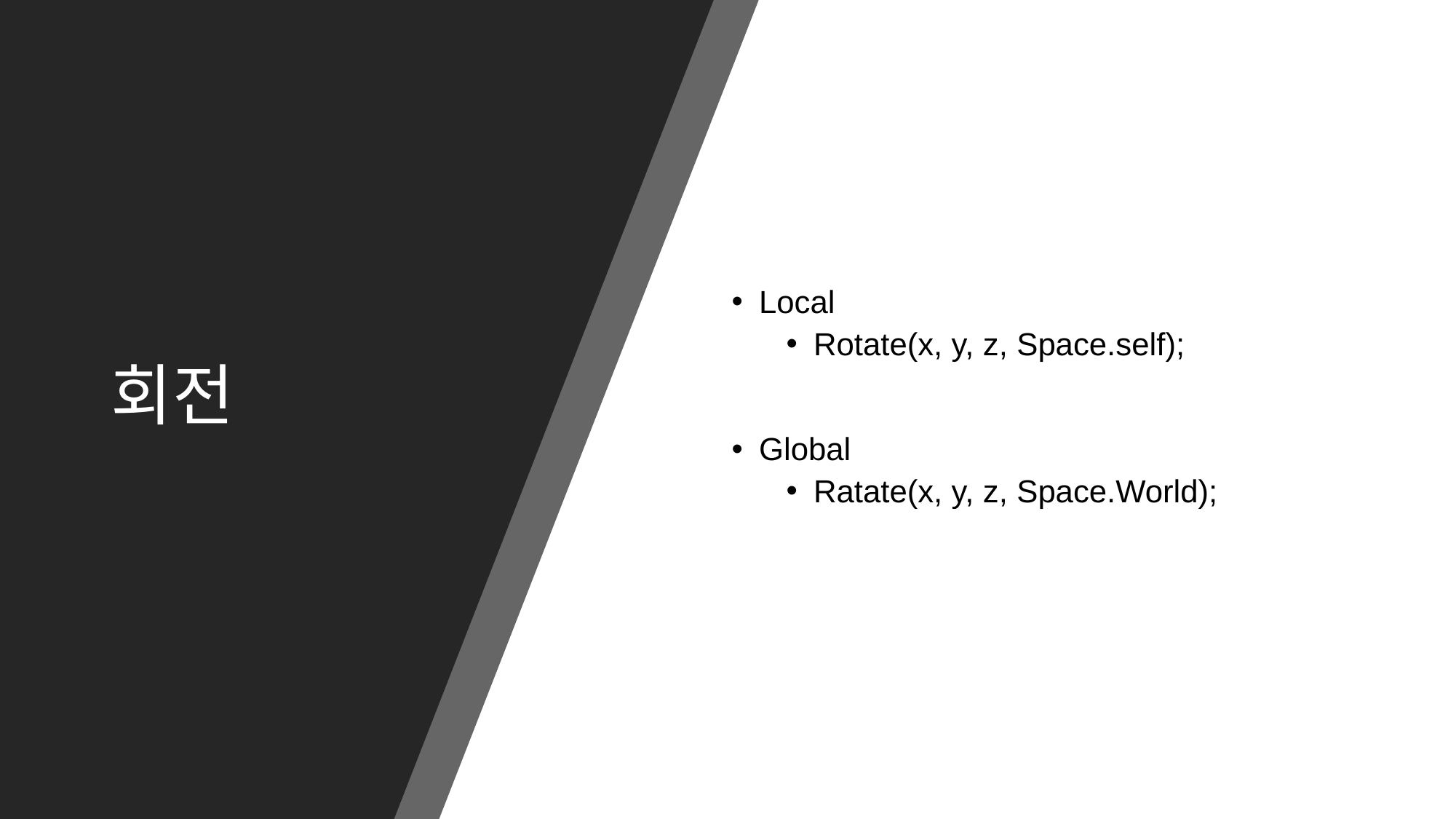

# 회전
Local
Rotate(x, y, z, Space.self);

Global
Ratate(x, y, z, Space.World);